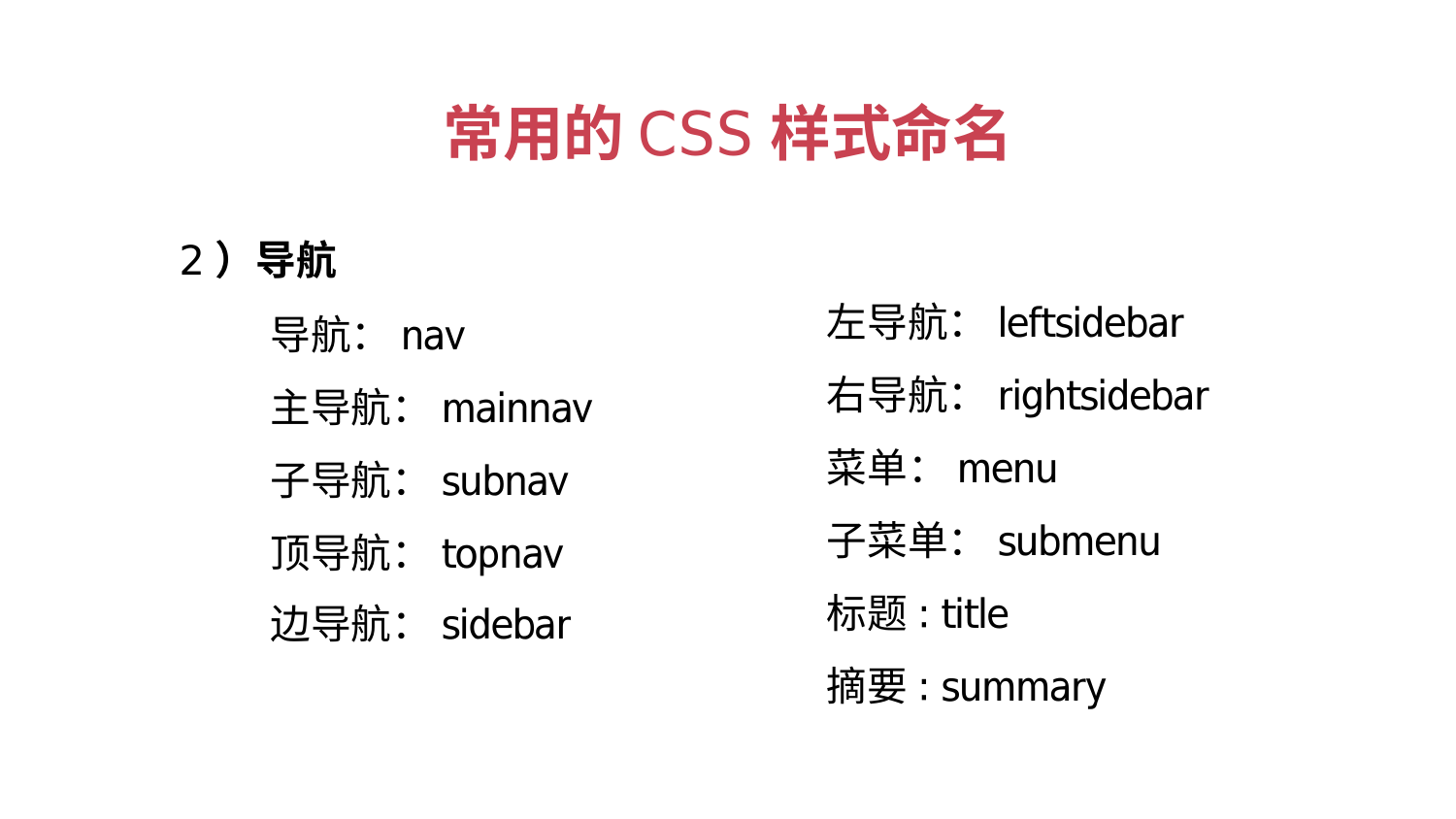

常用的CSS样式命名

2）导航
左导航：leftsidebar
右导航：rightsidebar
菜单：menu
子菜单：submenu
标题: title
摘要: summary
导航：nav
主导航：mainnav
子导航：subnav
顶导航：topnav
边导航：sidebar